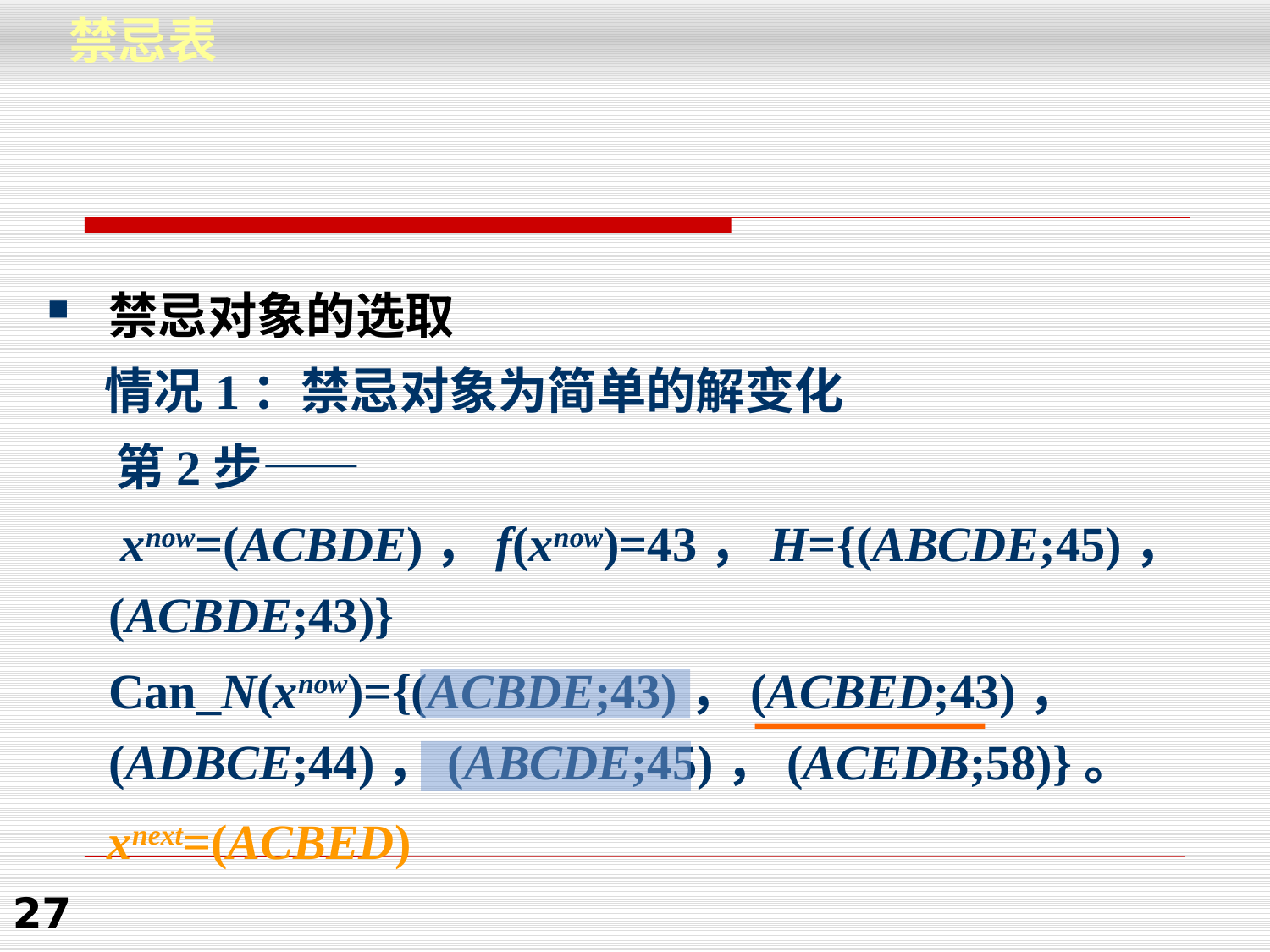

禁忌表
禁忌对象的选取
        情况1：禁忌对象为简单的解变化
     第2步——
      xnow=(ACBDE)，f(xnow)=43，H={(ABCDE;45)，(ACBDE;43)}
     Can_N(xnow)={(ACBDE;43)，(ACBED;43)，(ADBCE;44)，(ABCDE;45)，(ACEDB;58)}。

     xnext=(ACBED)